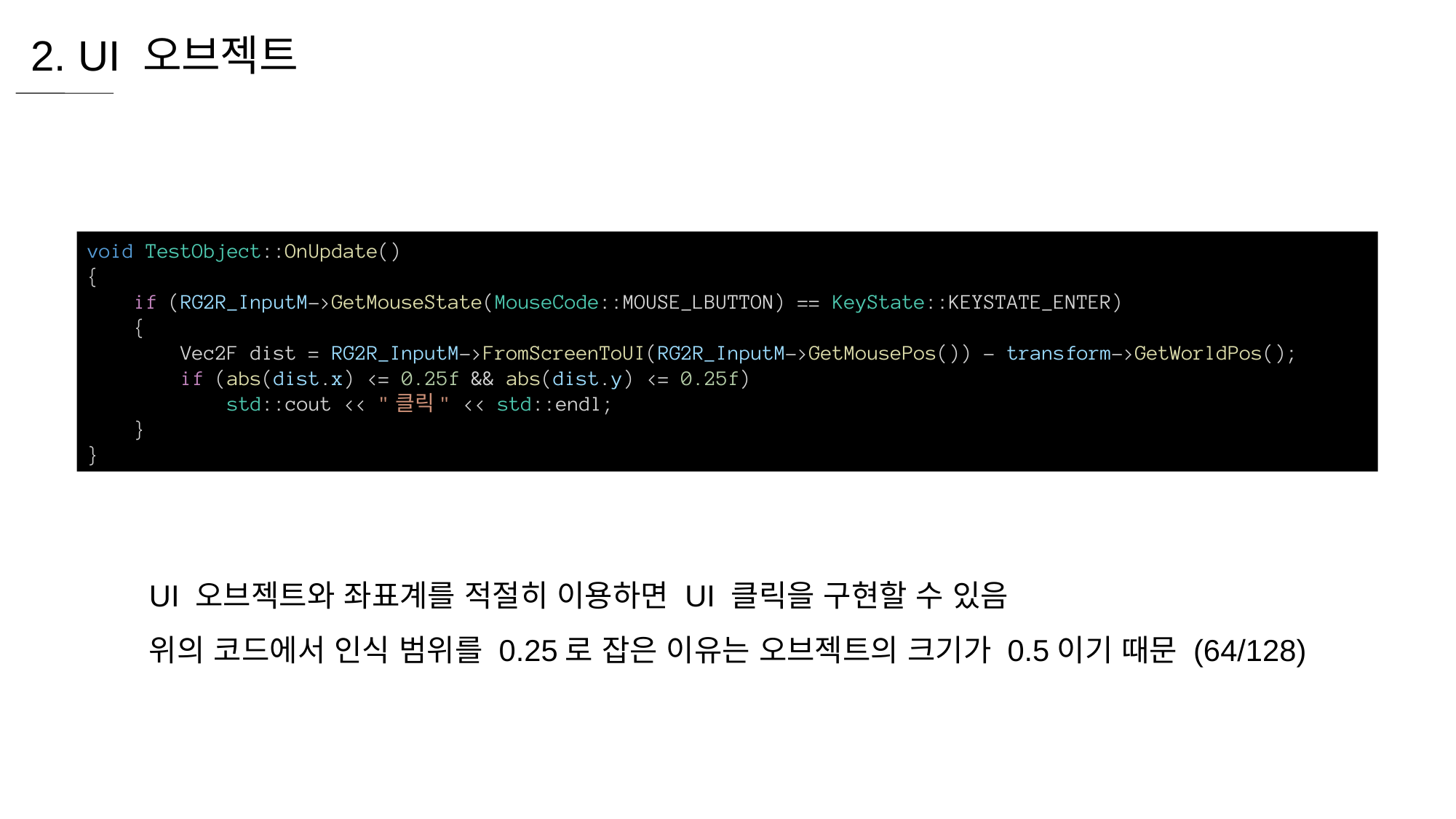

2. UI 오브젝트
void TestObject::OnUpdate()
{
    if (RG2R_InputM->GetMouseState(MouseCode::MOUSE_LBUTTON) == KeyState::KEYSTATE_ENTER)
    {
        Vec2F dist = RG2R_InputM->FromScreenToUI(RG2R_InputM->GetMousePos()) - transform->GetWorldPos();
        if (abs(dist.x) <= 0.25f && abs(dist.y) <= 0.25f)
            std::cout << "클릭" << std::endl;
    }
}
UI 오브젝트와 좌표계를 적절히 이용하면 UI 클릭을 구현할 수 있음
위의 코드에서 인식 범위를 0.25로 잡은 이유는 오브젝트의 크기가 0.5이기 때문 (64/128)